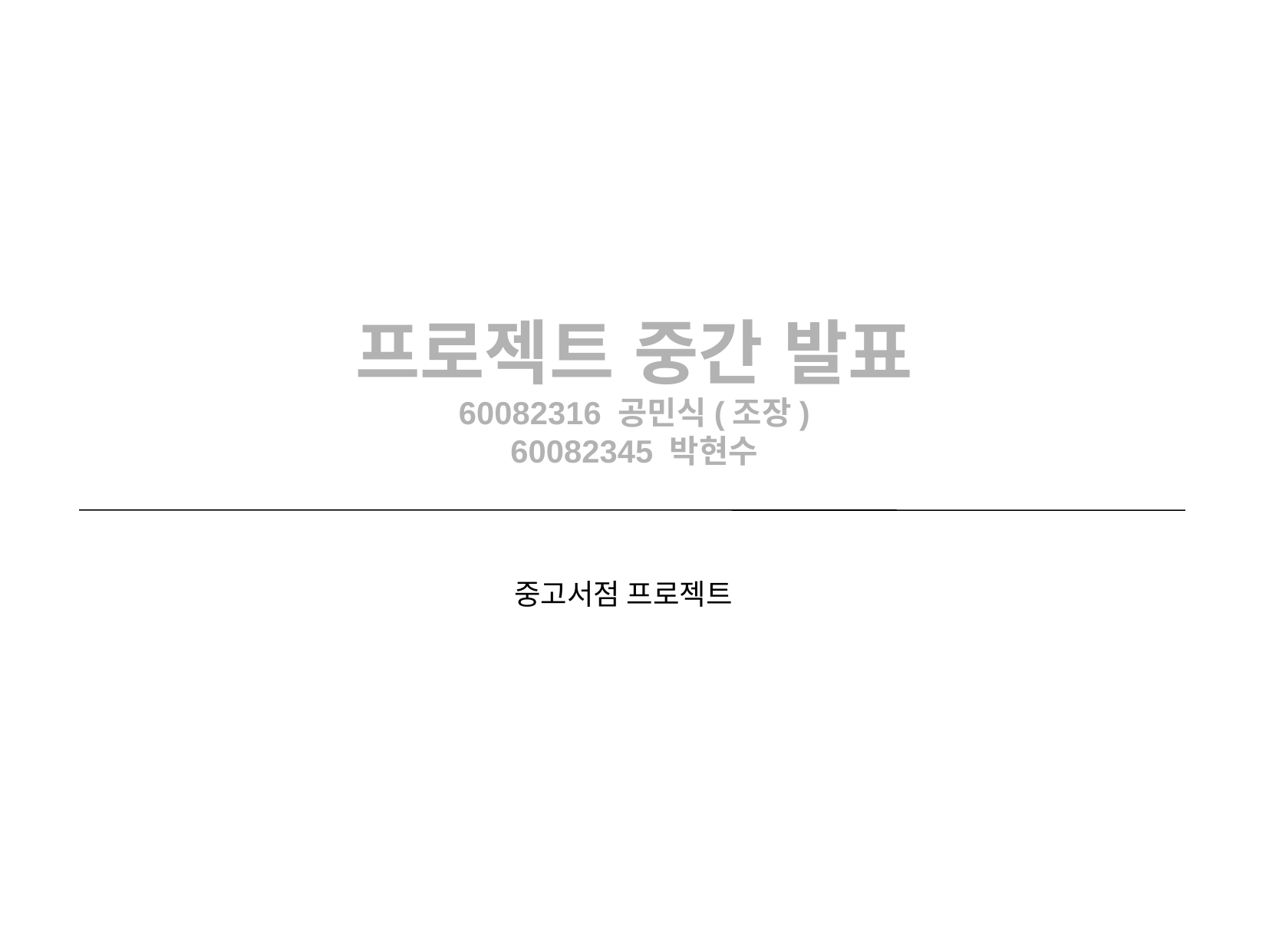

프로젝트 중간 발표
60082316 공민식(조장)
60082345 박현수

중고서점 프로젝트